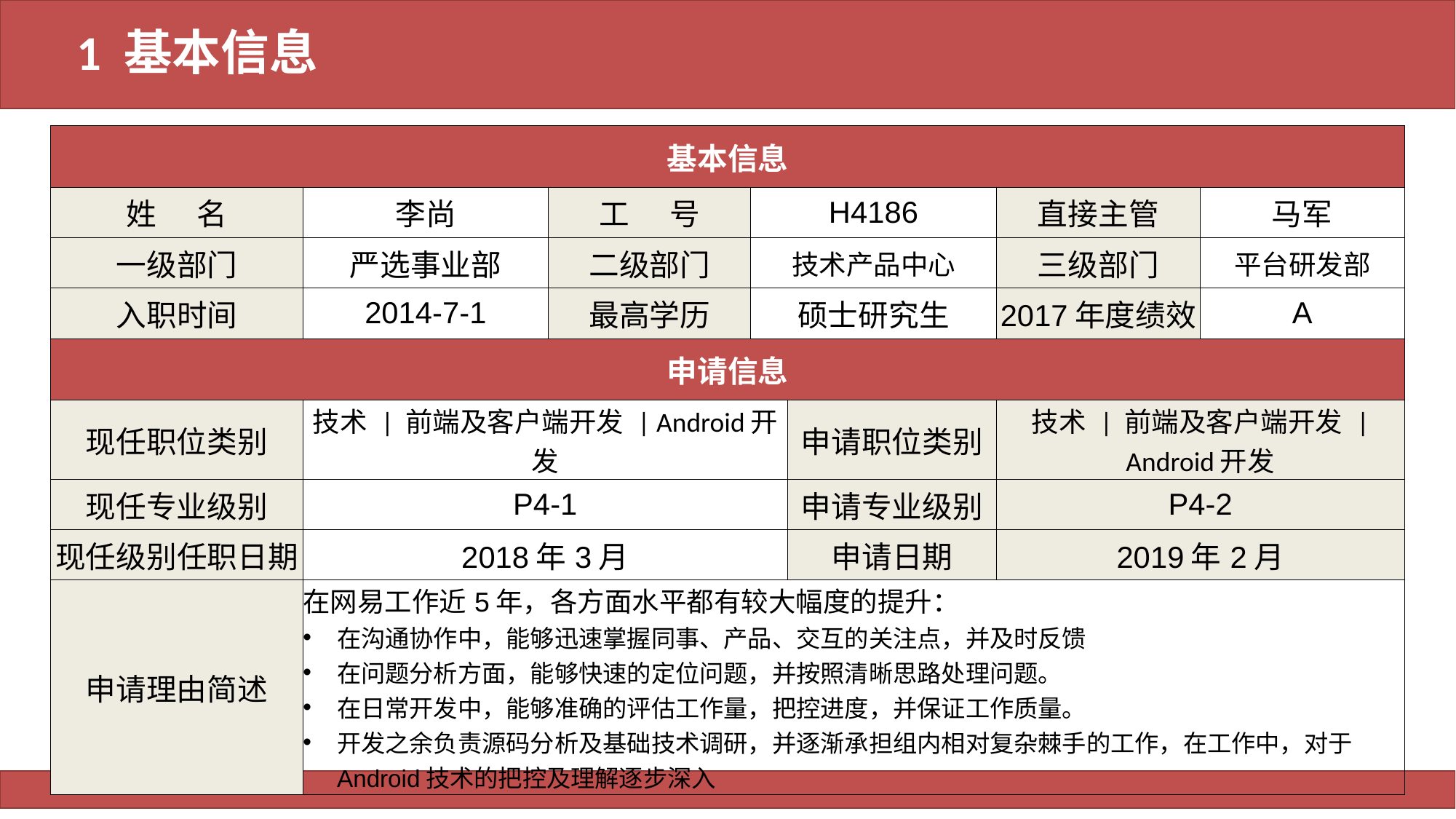

# 1 基本信息
| 基本信息 |  |  |  |  |  |  |
| --- | --- | --- | --- | --- | --- | --- |
| 姓 名 | 李尚 | 工 号 | H4186 |  | 直接主管 | 马军 |
| 一级部门 | 严选事业部 | 二级部门 | 技术产品中心 |  | 三级部门 | 平台研发部 |
| 入职时间 | 2014-7-1 | 最高学历 | 硕士研究生 |  | 2017年度绩效 | A |
| 申请信息 |  |  |  |  |  |  |
| 现任职位类别 | 技术 | 前端及客户端开发 | Android开发 |  |  | 申请职位类别 | 技术 | 前端及客户端开发 | Android开发 |  |
| 现任专业级别 | P4-1 |  |  | 申请专业级别 | P4-2 |  |
| 现任级别任职日期 | 2018年3月 |  |  | 申请日期 | 2019年2月 |  |
| 申请理由简述 | 在网易工作近5年，各方面水平都有较大幅度的提升： 在沟通协作中，能够迅速掌握同事、产品、交互的关注点，并及时反馈 在问题分析方面，能够快速的定位问题，并按照清晰思路处理问题。 在日常开发中，能够准确的评估工作量，把控进度，并保证工作质量。 开发之余负责源码分析及基础技术调研，并逐渐承担组内相对复杂棘手的工作，在工作中，对于Android技术的把控及理解逐步深入 |  |  |  |  |  |